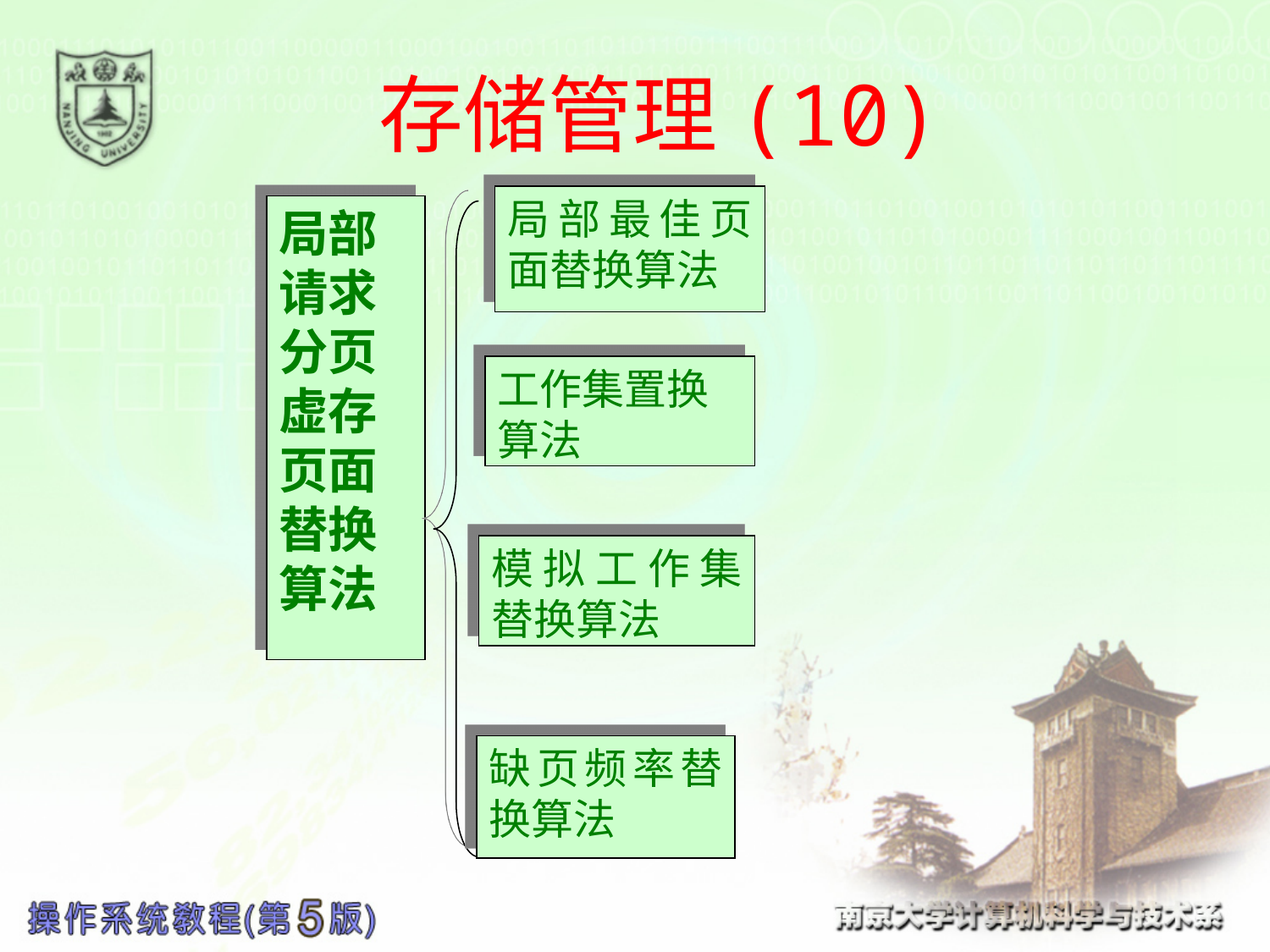

# 存储管理(10)
局部最佳页面替换算法
局部请求分页虚存页面替换
算法

工作集置换算法

模拟工作集替换算法
缺页频率替换算法